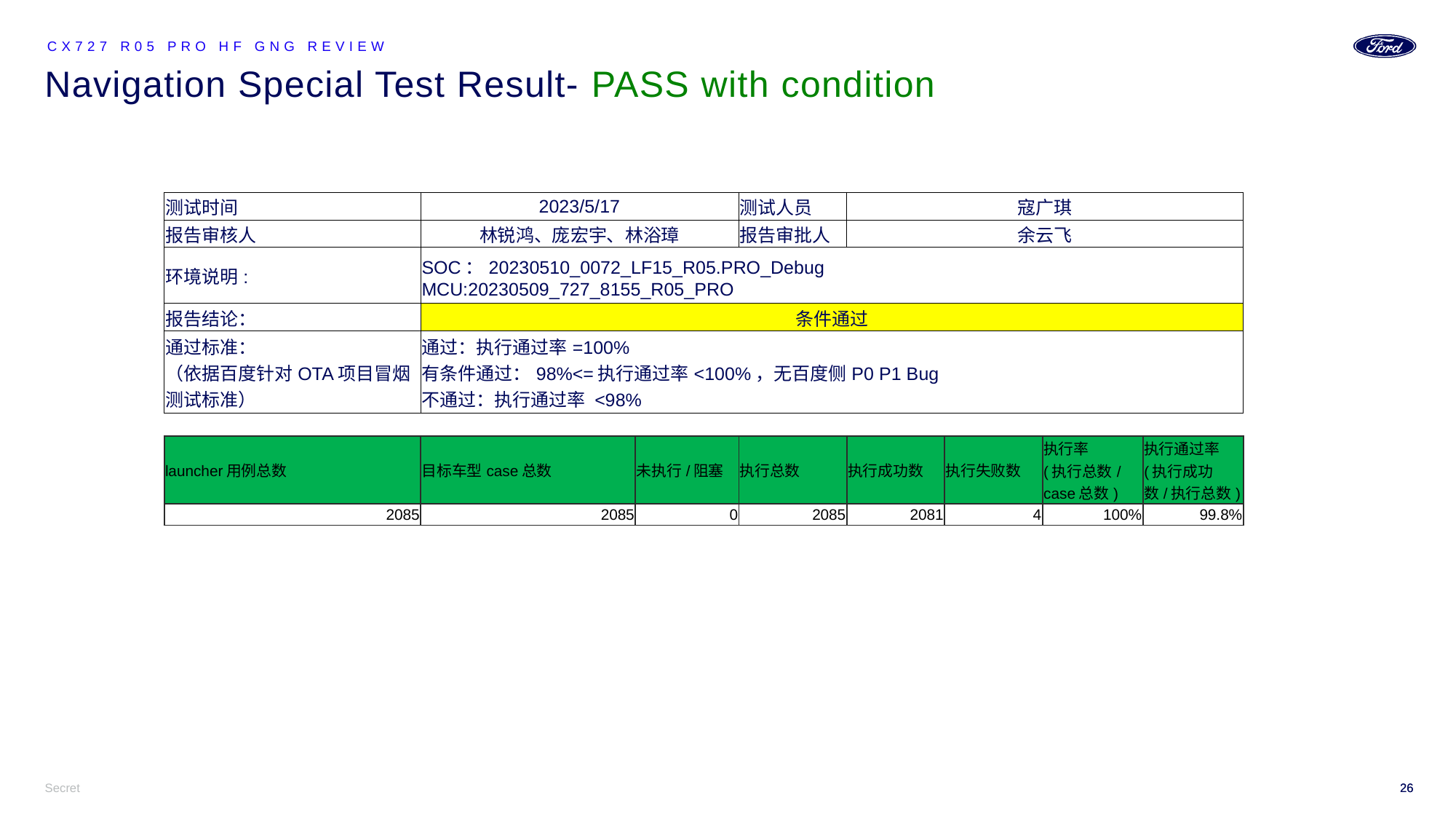

CX727 R05 pro HF GNG Review
# Navigation Special Test Result- PASS with condition
| 测试时间 | 2023/5/17 |  | 测试人员 | 寇广琪 |  |  |  |
| --- | --- | --- | --- | --- | --- | --- | --- |
| 报告审核人 | 林锐鸿、庞宏宇、林浴璋 |  | 报告审批人 | 余云飞 |  |  |  |
| 环境说明: | SOC：20230510\_0072\_LF15\_R05.PRO\_Debug MCU:20230509\_727\_8155\_R05\_PRO |  |  |  |  |  |  |
| 报告结论： | 条件通过 |  |  |  |  |  |  |
| 通过标准： （依据百度针对OTA项目冒烟测试标准） | 通过：执行通过率=100% 有条件通过：98%<=执行通过率<100%，无百度侧P0 P1 Bug 不通过：执行通过率 <98% |  |  |  |  |  |  |
|  |  |  |  |  |  |  |  |
| launcher用例总数 | 目标车型case总数 | 未执行/阻塞 | 执行总数 | 执行成功数 | 执行失败数 | 执行率 | 执行通过率 |
|  |  |  |  |  |  | (执行总数/case总数) | (执行成功数/执行总数) |
| 2085 | 2085 | 0 | 2085 | 2081 | 4 | 100% | 99.8% |
26
26